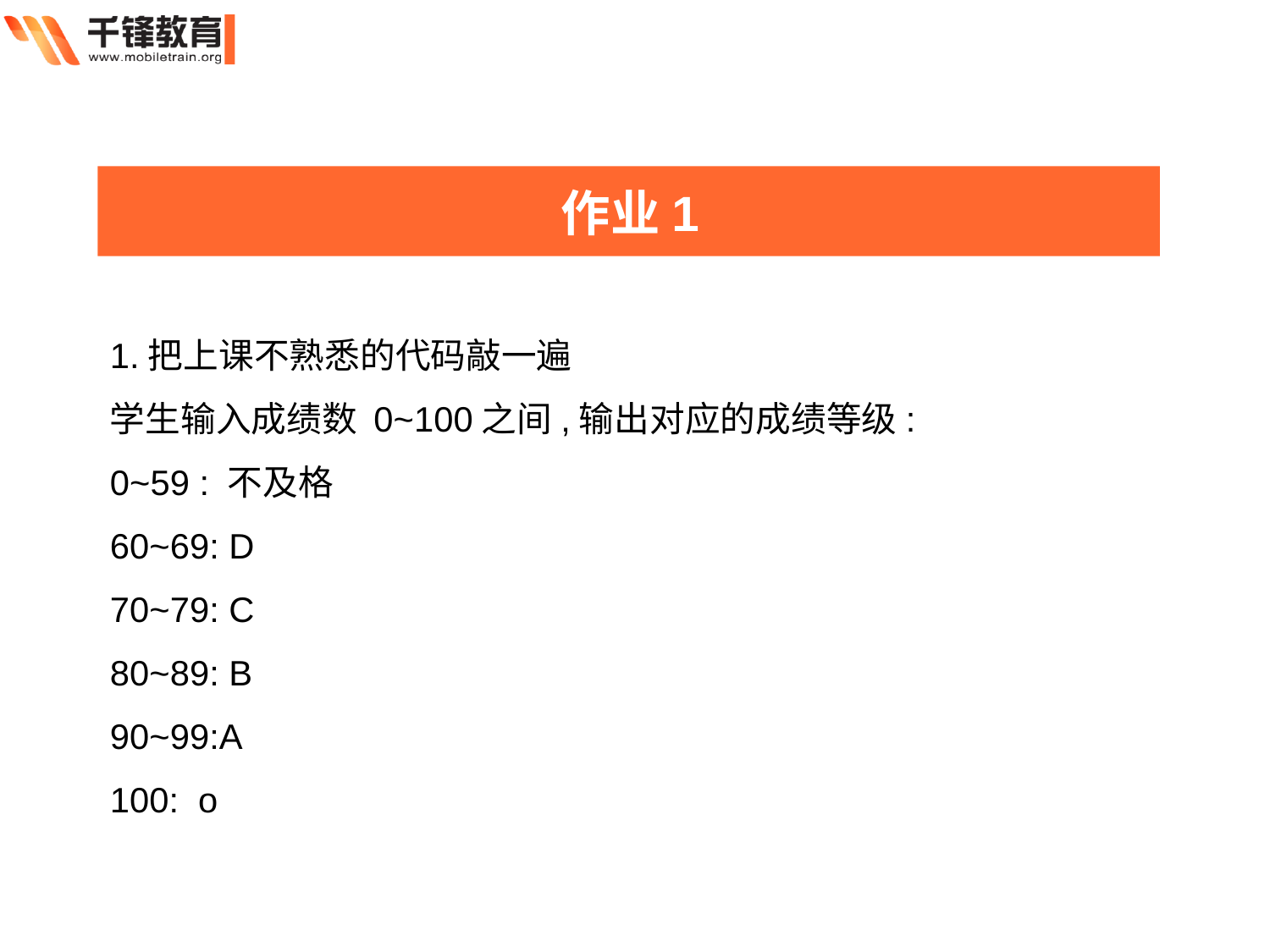

作业1
1.把上课不熟悉的代码敲一遍
学生输入成绩数 0~100之间,输出对应的成绩等级:
0~59 : 不及格
60~69: D
70~79: C
80~89: B
90~99:A
100:  o